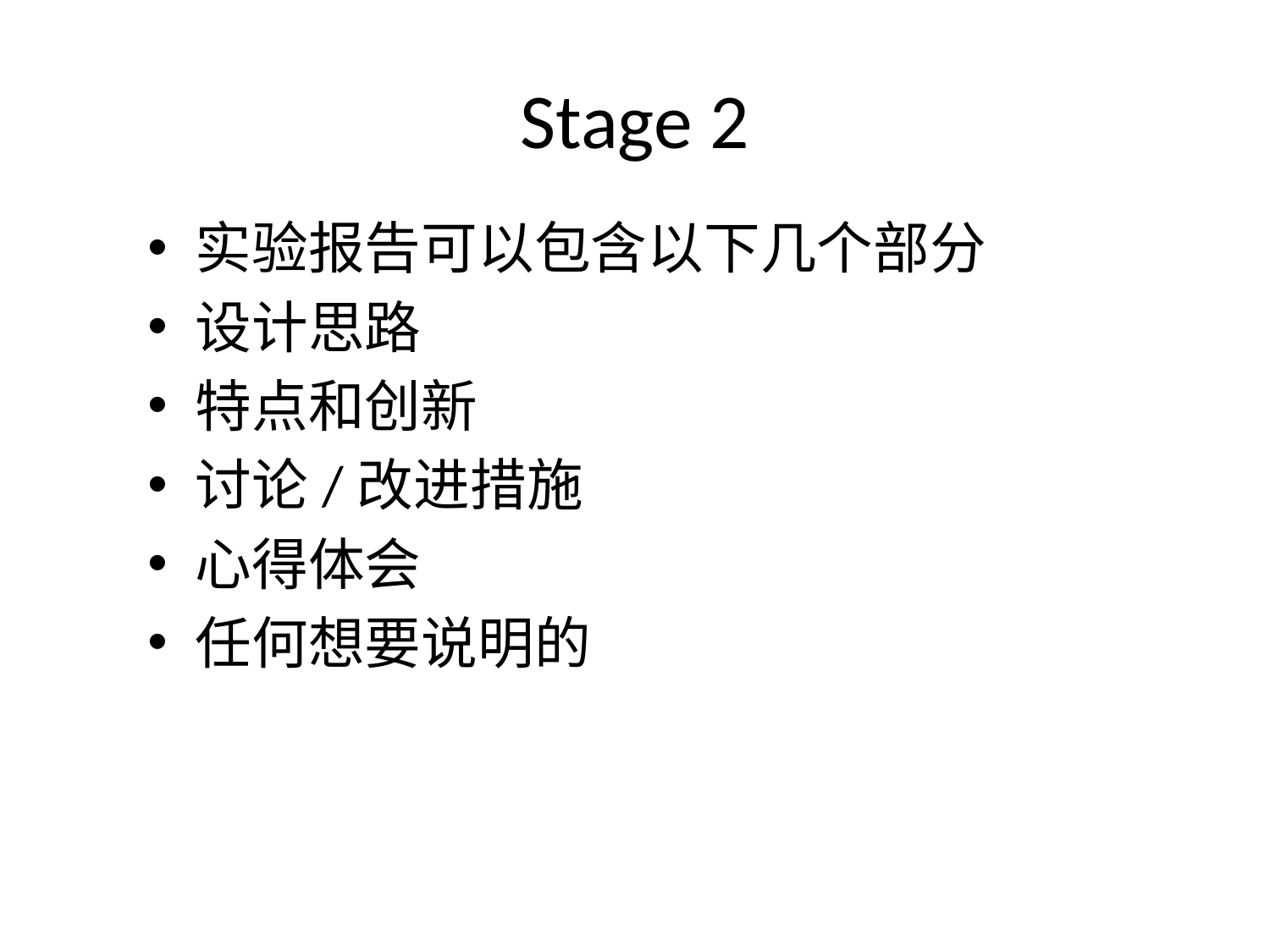

# Stage 2
实验报告可以包含以下几个部分
设计思路
特点和创新
讨论/改进措施
心得体会
任何想要说明的